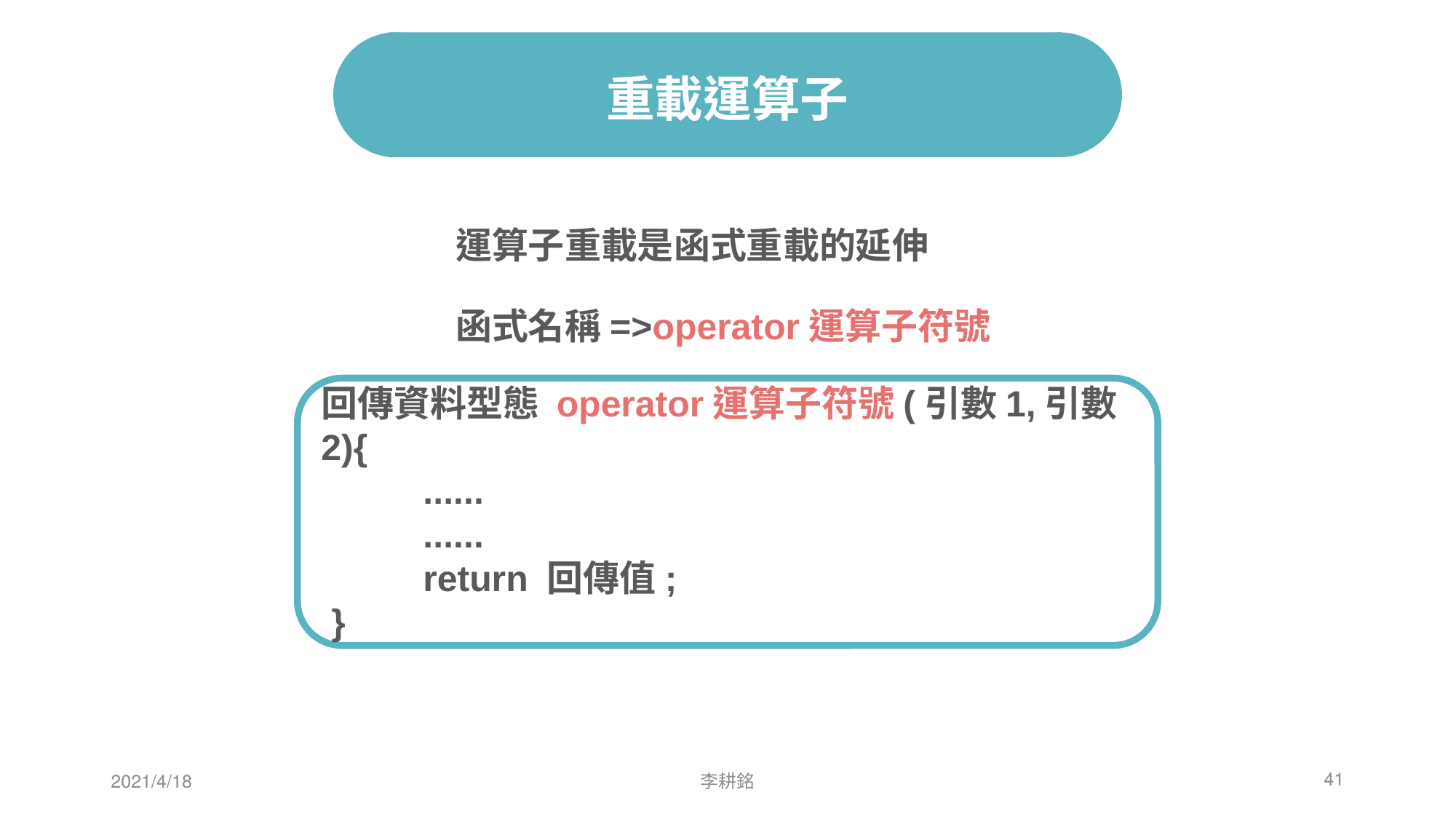

重載運算子
運算子重載是函式重載的延伸
函式名稱=>operator運算子符號
回傳資料型態 operator運算子符號(引數1,引數2){
          ......
          ......
          return 回傳值;
 }
2021/4/18
李耕銘
41